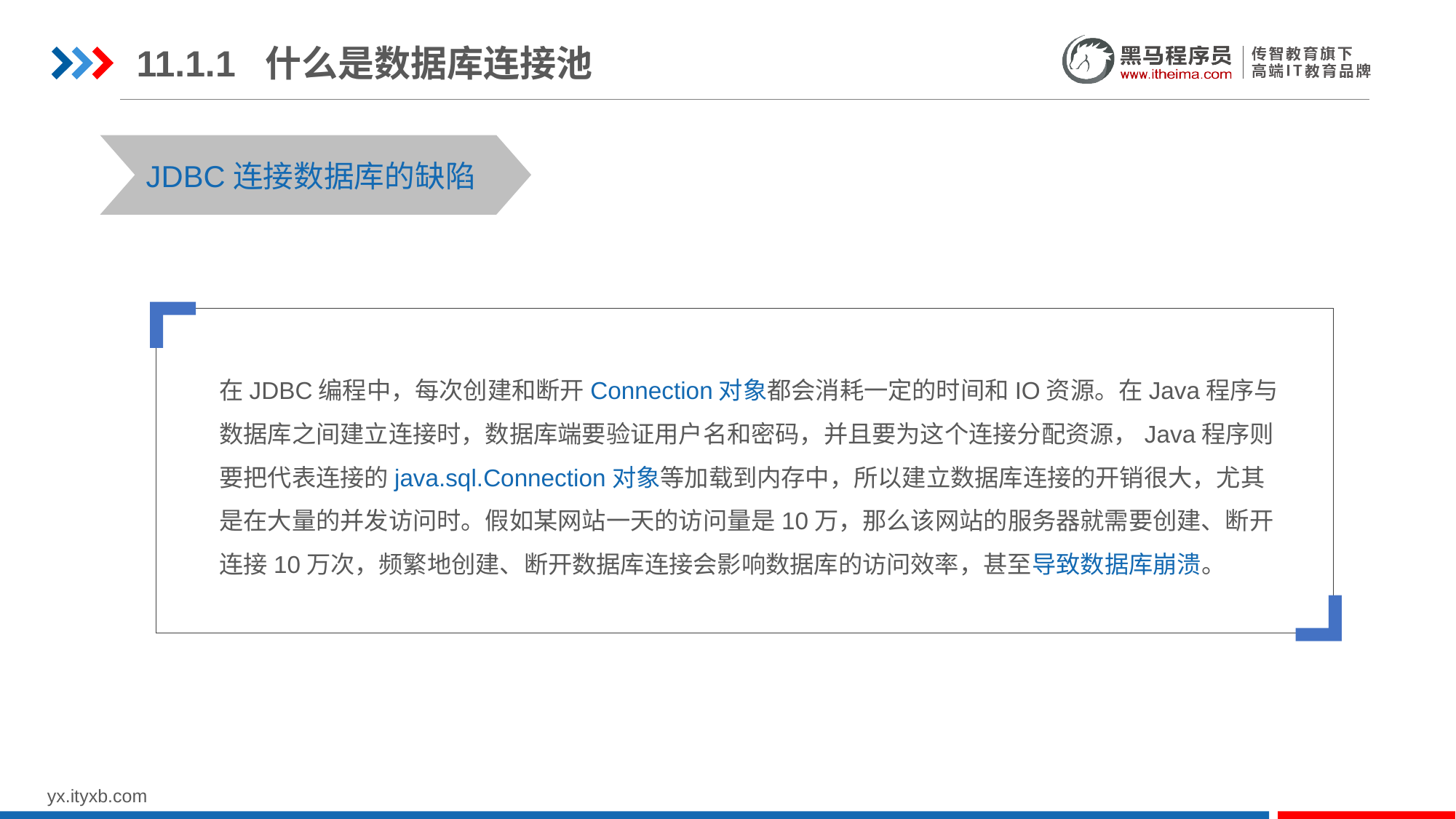

11.1.1  什么是数据库连接池

STEP  01
STEP  03
JDBC连接数据库的缺陷

在JDBC编程中，每次创建和断开Connection对象都会消耗一定的时间和IO资源。在Java程序与数据库之间建立连接时，数据库端要验证用户名和密码，并且要为这个连接分配资源，Java程序则要把代表连接的java.sql.Connection对象等加载到内存中，所以建立数据库连接的开销很大，尤其是在大量的并发访问时。假如某网站一天的访问量是10万，那么该网站的服务器就需要创建、断开连接10万次，频繁地创建、断开数据库连接会影响数据库的访问效率，甚至导致数据库崩溃。